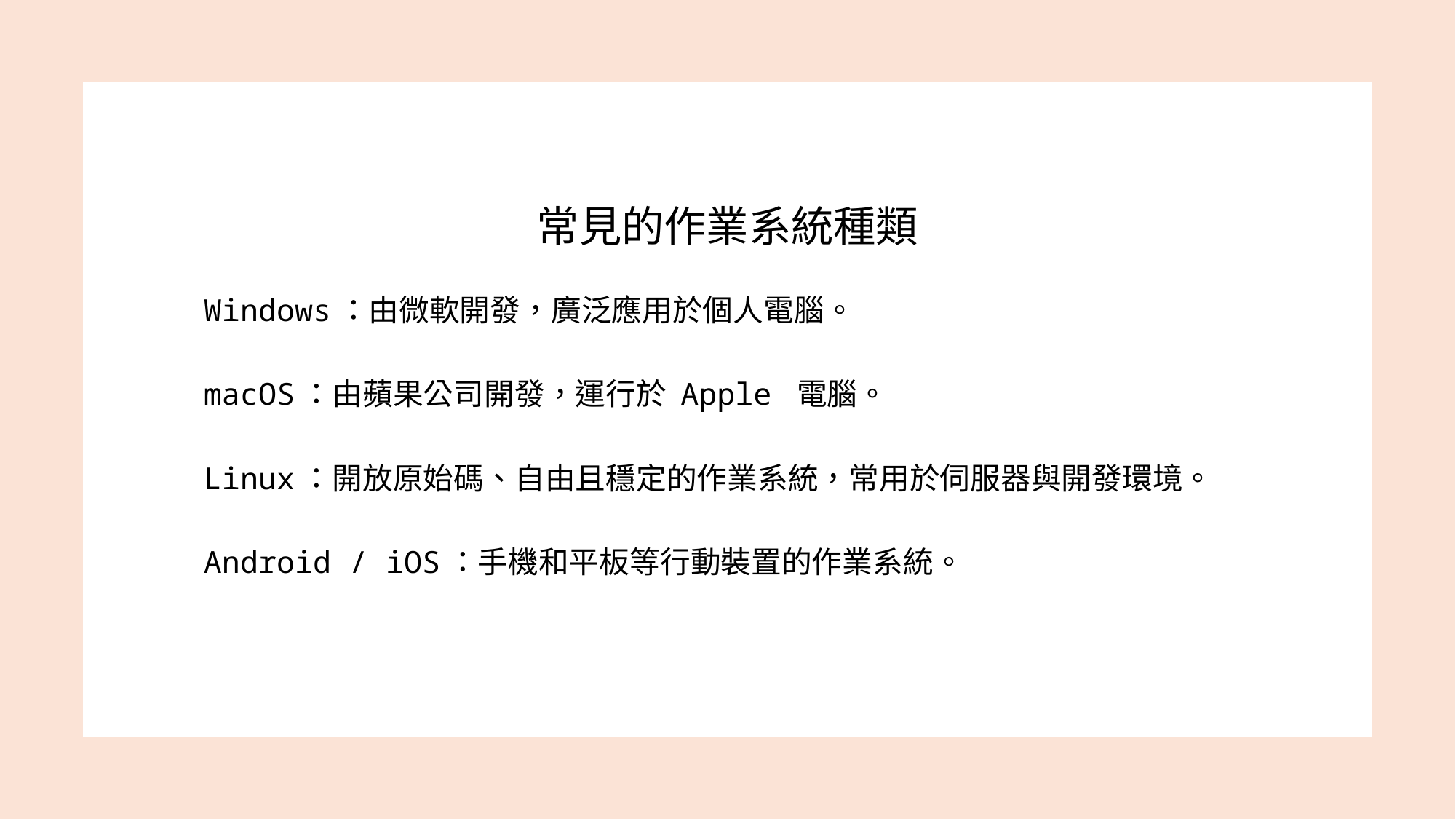

# 常見的作業系統種類
Windows：由微軟開發，廣泛應用於個人電腦。

macOS：由蘋果公司開發，運行於 Apple 電腦。

Linux：開放原始碼、自由且穩定的作業系統，常用於伺服器與開發環境。

Android / iOS：手機和平板等行動裝置的作業系統。